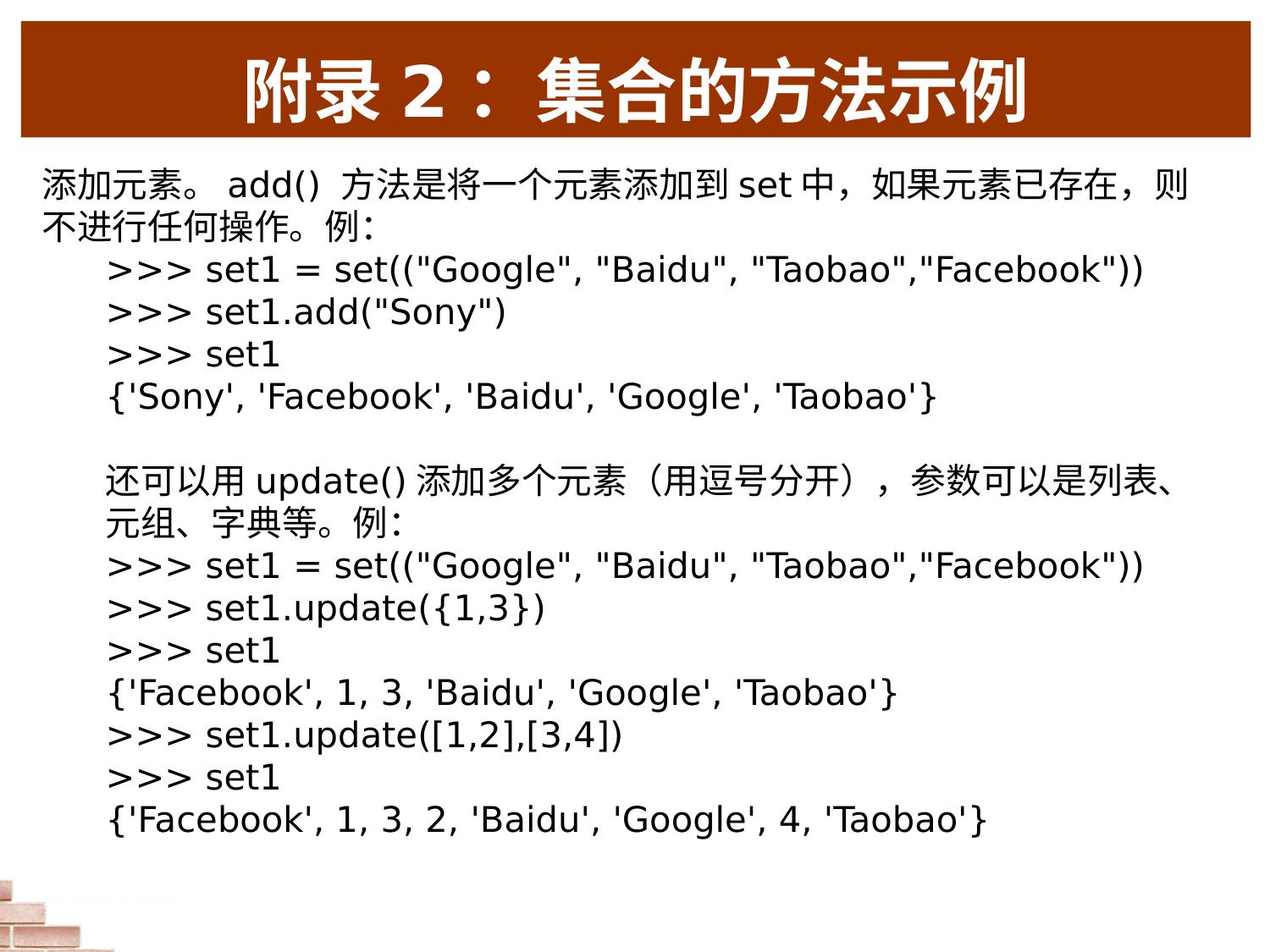

# 附录2：集合的方法示例
添加元素。add() 方法是将一个元素添加到set中，如果元素已存在，则不进行任何操作。例：
>>> set1 = set(("Google", "Baidu", "Taobao","Facebook"))
>>> set1.add("Sony")
>>> set1
{'Sony', 'Facebook', 'Baidu', 'Google', 'Taobao'}

还可以用update()添加多个元素（用逗号分开），参数可以是列表、元组、字典等。例：
>>> set1 = set(("Google", "Baidu", "Taobao","Facebook"))
>>> set1.update({1,3})
>>> set1
{'Facebook', 1, 3, 'Baidu', 'Google', 'Taobao'}
>>> set1.update([1,2],[3,4])
>>> set1
{'Facebook', 1, 3, 2, 'Baidu', 'Google', 4, 'Taobao'}